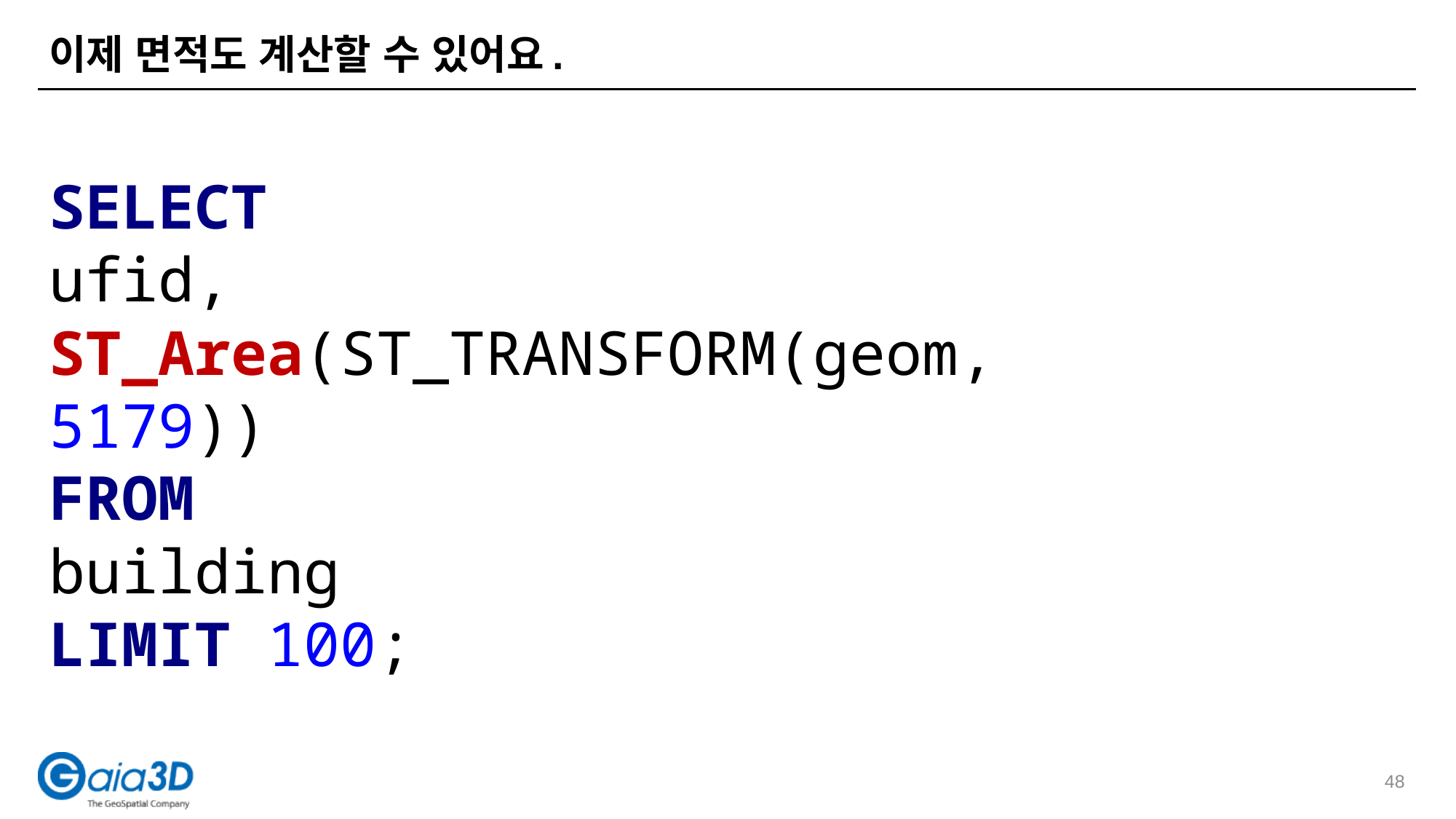

# 이제 면적도 계산할 수 있어요.
SELECT
ufid,
ST_Area(ST_TRANSFORM(geom,5179))
FROM
building
LIMIT 100;
48